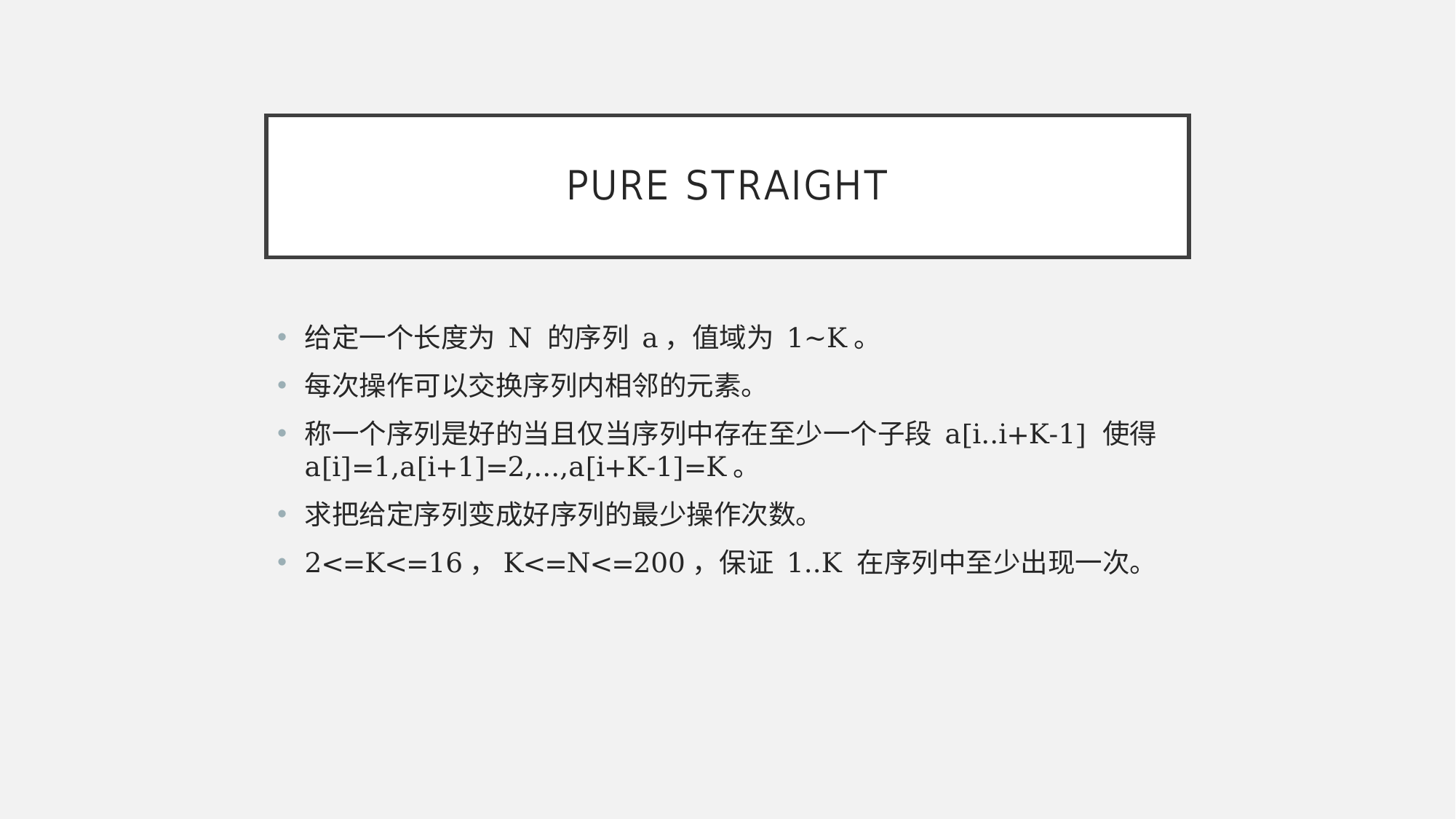

# PURE STRAIGHT
给定一个长度为 N 的序列 a，值域为 1~K。
每次操作可以交换序列内相邻的元素。
称一个序列是好的当且仅当序列中存在至少一个子段 a[i..i+K-1] 使得 a[i]=1,a[i+1]=2,...,a[i+K-1]=K。
求把给定序列变成好序列的最少操作次数。
2<=K<=16，K<=N<=200，保证 1..K 在序列中至少出现一次。